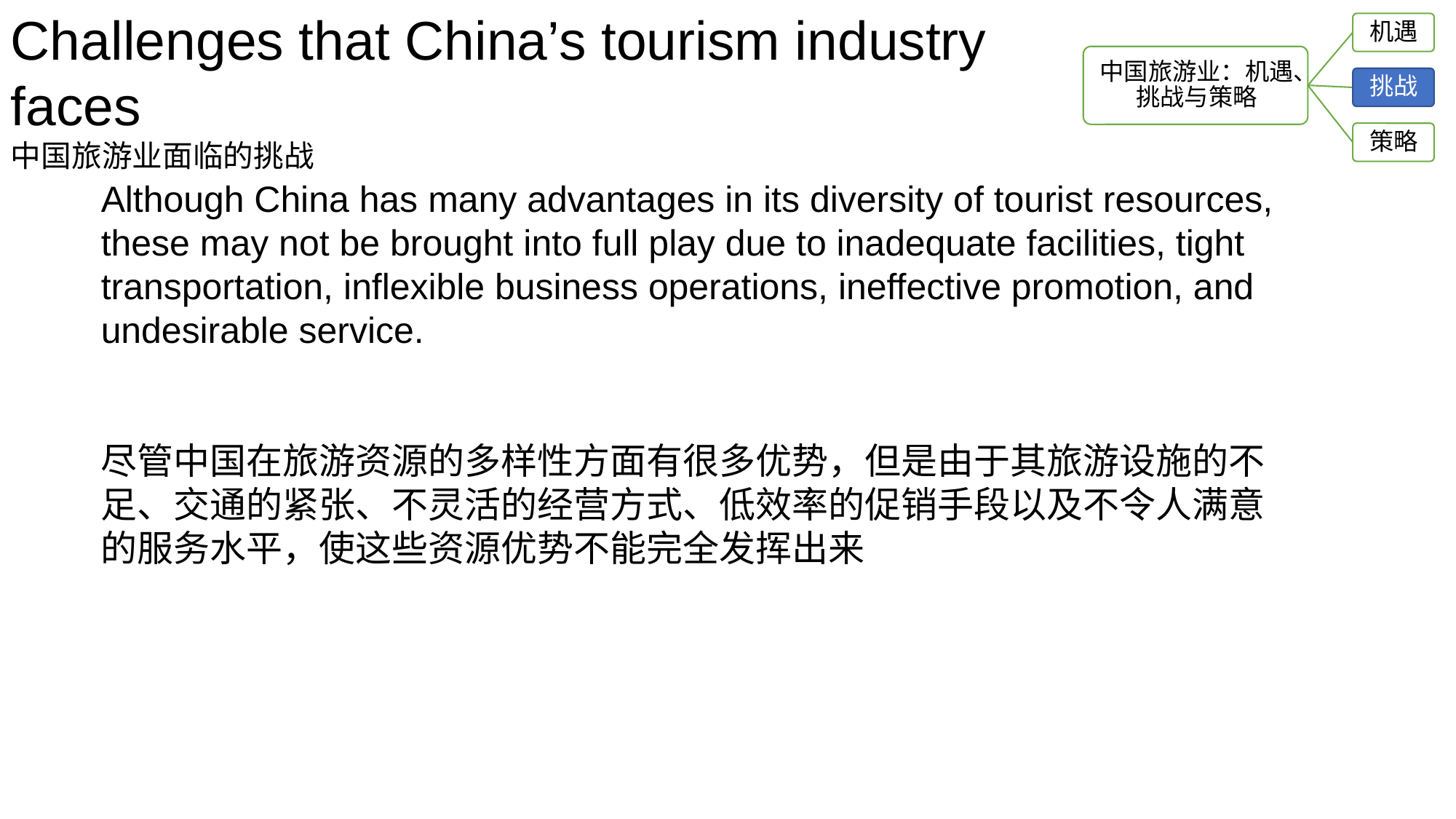

Challenges that China’s tourism industry faces
中国旅游业面临的挑战
中国旅游业：机遇、挑战与策略

机遇

挑战

策略
Although China has many advantages in its diversity of tourist resources, these may not be brought into full play due to inadequate facilities, tight transportation, inflexible business operations, ineffective promotion, and undesirable service.

尽管中国在旅游资源的多样性方面有很多优势，但是由于其旅游设施的不足、交通的紧张、不灵活的经营方式、低效率的促销手段以及不令人满意的服务水平，使这些资源优势不能完全发挥出来